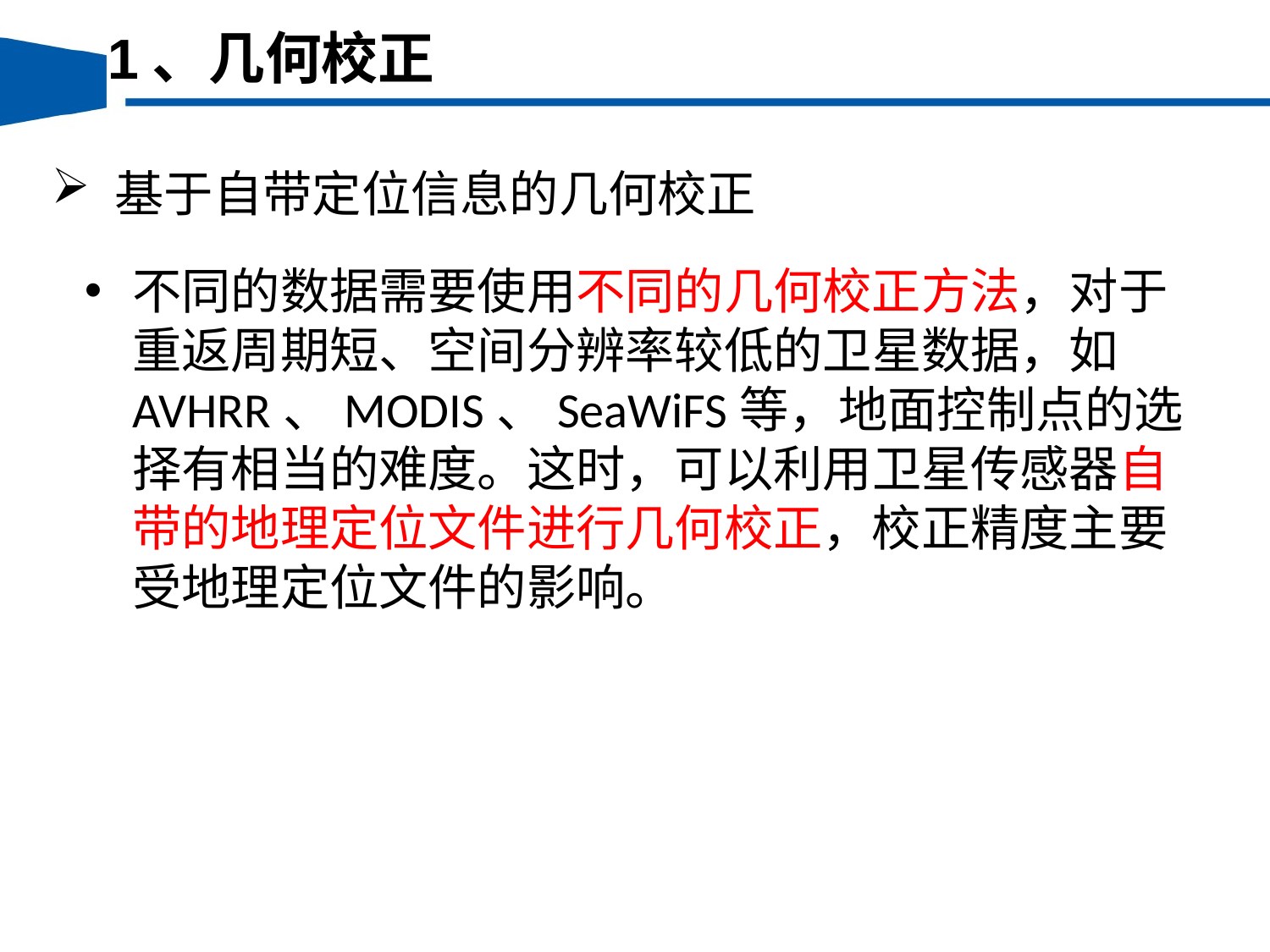

1、几何校正
基于自带定位信息的几何校正
不同的数据需要使用不同的几何校正方法，对于重返周期短、空间分辨率较低的卫星数据，如AVHRR、MODIS、SeaWiFS等，地面控制点的选择有相当的难度。这时，可以利用卫星传感器自带的地理定位文件进行几何校正，校正精度主要受地理定位文件的影响。